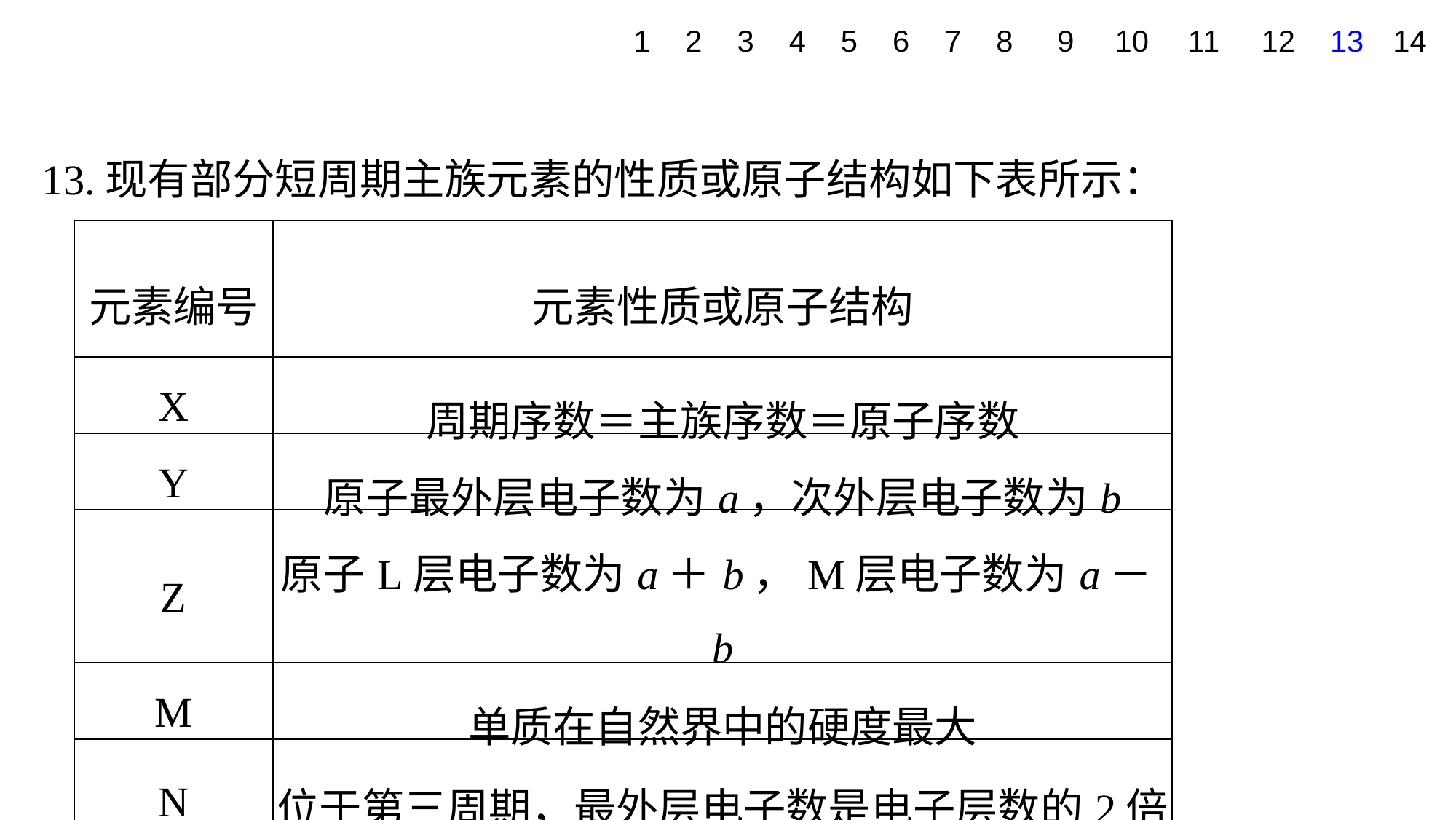

1
2
3
4
5
6
7
8
9
10
11
12
13
14
13.现有部分短周期主族元素的性质或原子结构如下表所示：
| 元素编号 | 元素性质或原子结构 |
| --- | --- |
| X | 周期序数＝主族序数＝原子序数 |
| Y | 原子最外层电子数为a，次外层电子数为b |
| Z | 原子L层电子数为a＋b，M层电子数为a－b |
| M | 单质在自然界中的硬度最大 |
| N | 位于第三周期，最外层电子数是电子层数的2倍 |